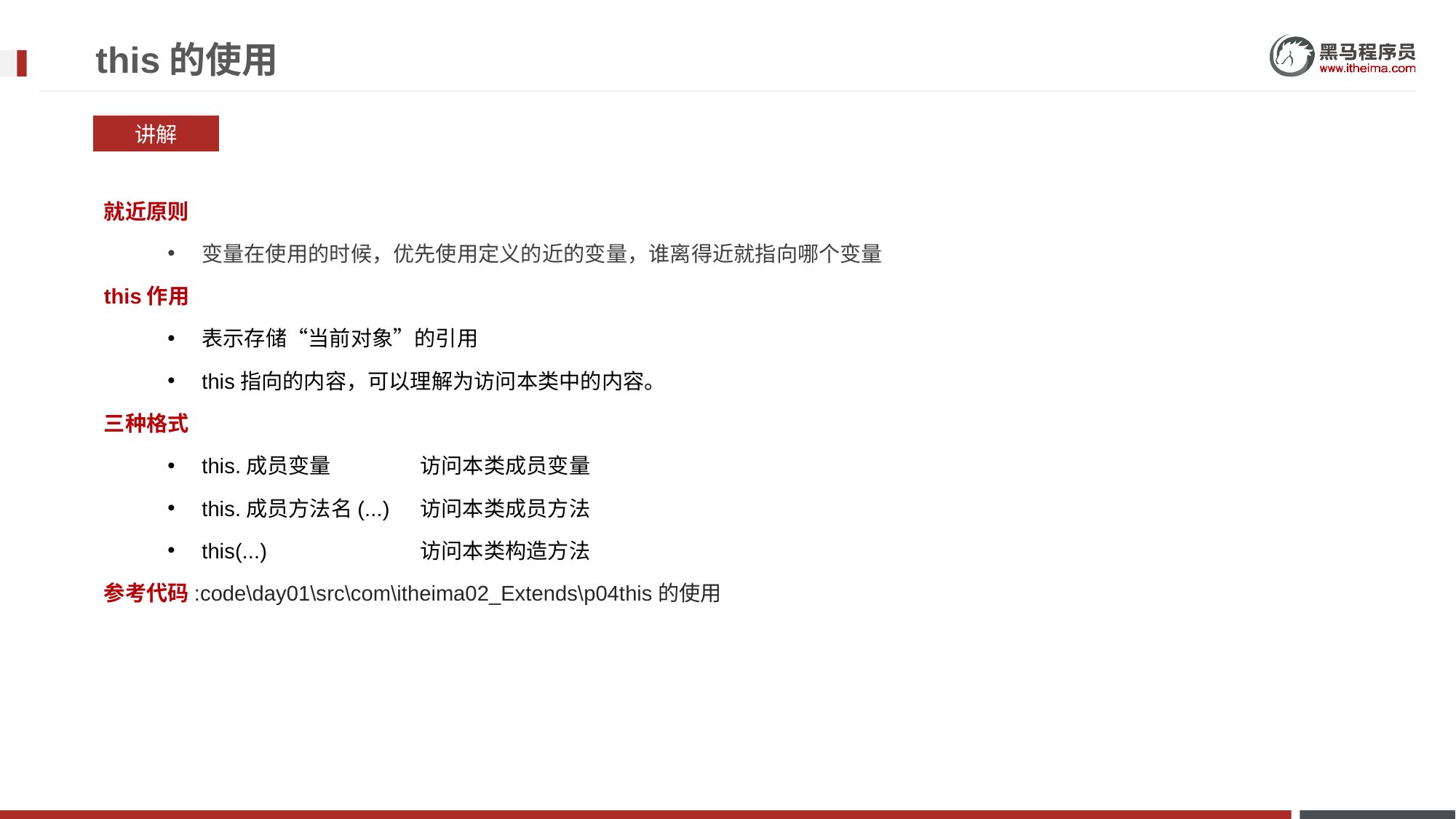

# this的使用
讲解
就近原则
变量在使用的时候，优先使用定义的近的变量，谁离得近就指向哪个变量
this作用
表示存储“当前对象”的引用
this指向的内容，可以理解为访问本类中的内容。
三种格式
this.成员变量	访问本类成员变量
this.成员方法名(...)	访问本类成员方法
this(...)		访问本类构造方法
参考代码:code\day01\src\com\itheima02_Extends\p04this的使用